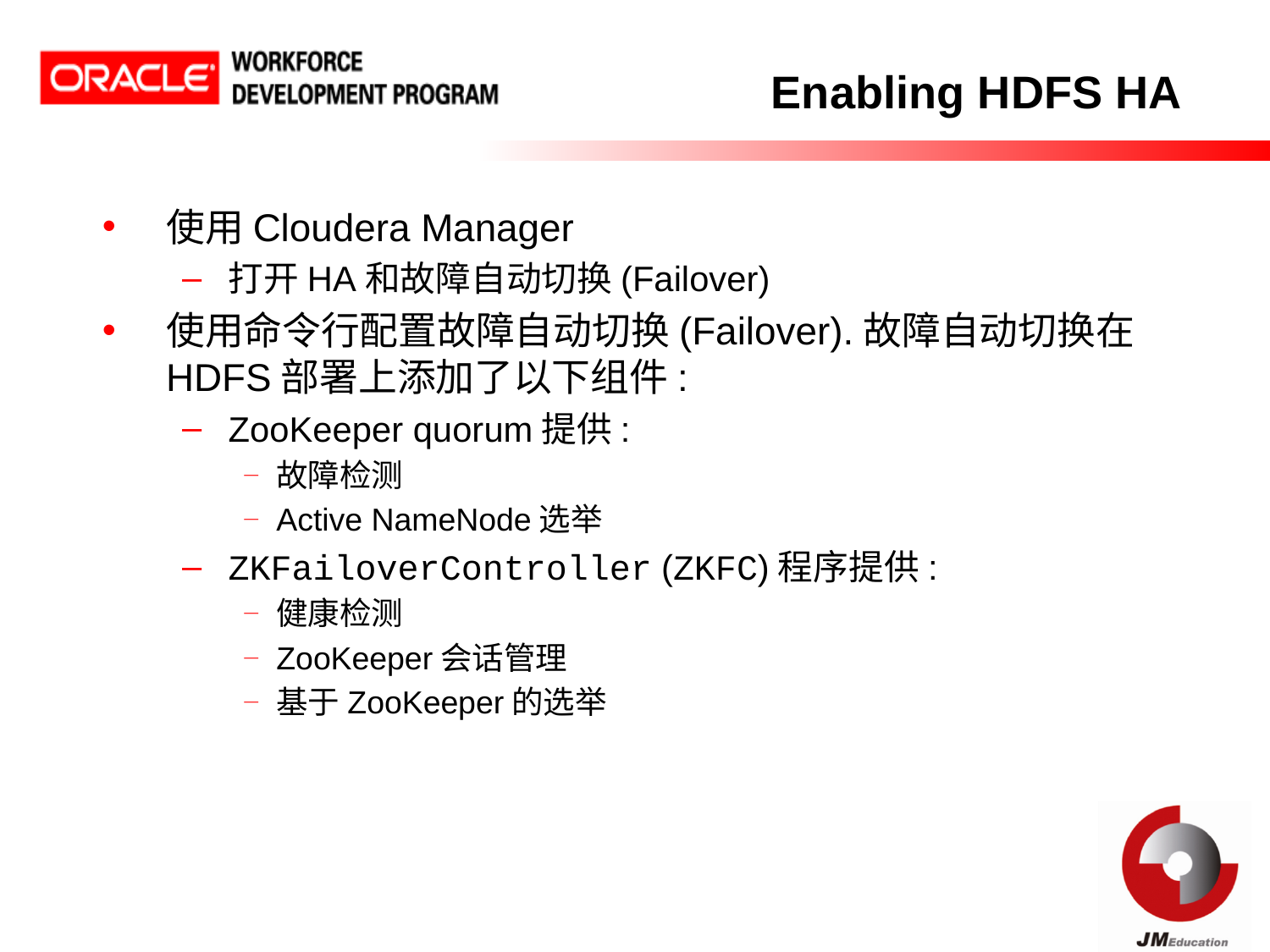

# Enabling HDFS HA
使用Cloudera Manager
打开HA和故障自动切换(Failover)
使用命令行配置故障自动切换(Failover).故障自动切换在HDFS部署上添加了以下组件:
ZooKeeper quorum提供:
故障检测
Active NameNode选举
ZKFailoverController (ZKFC)程序提供:
健康检测
ZooKeeper会话管理
基于ZooKeeper的选举